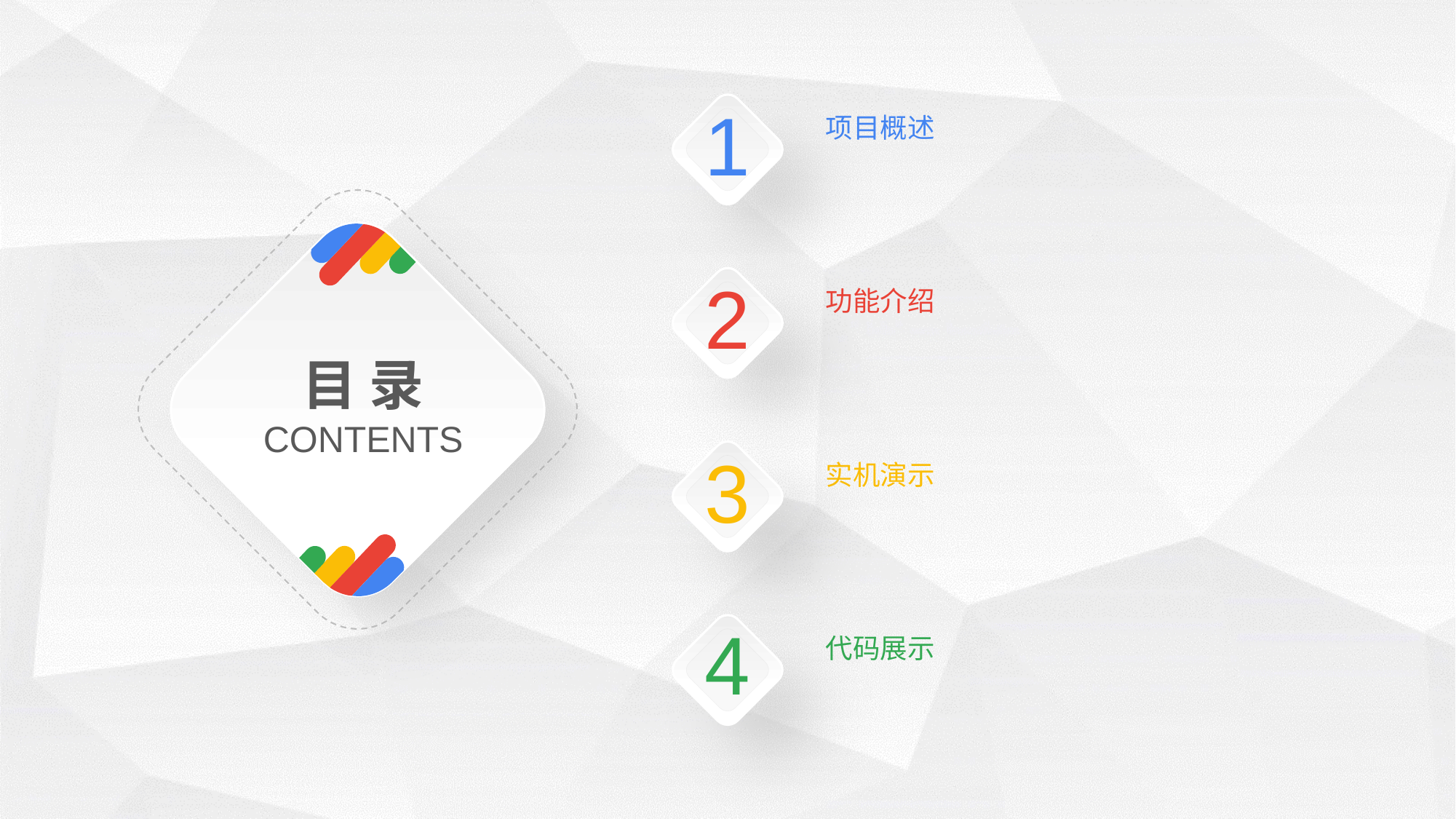

1

项目概述

2

功能介绍
目 录
CONTENTS
3

实机演示
4

代码展示